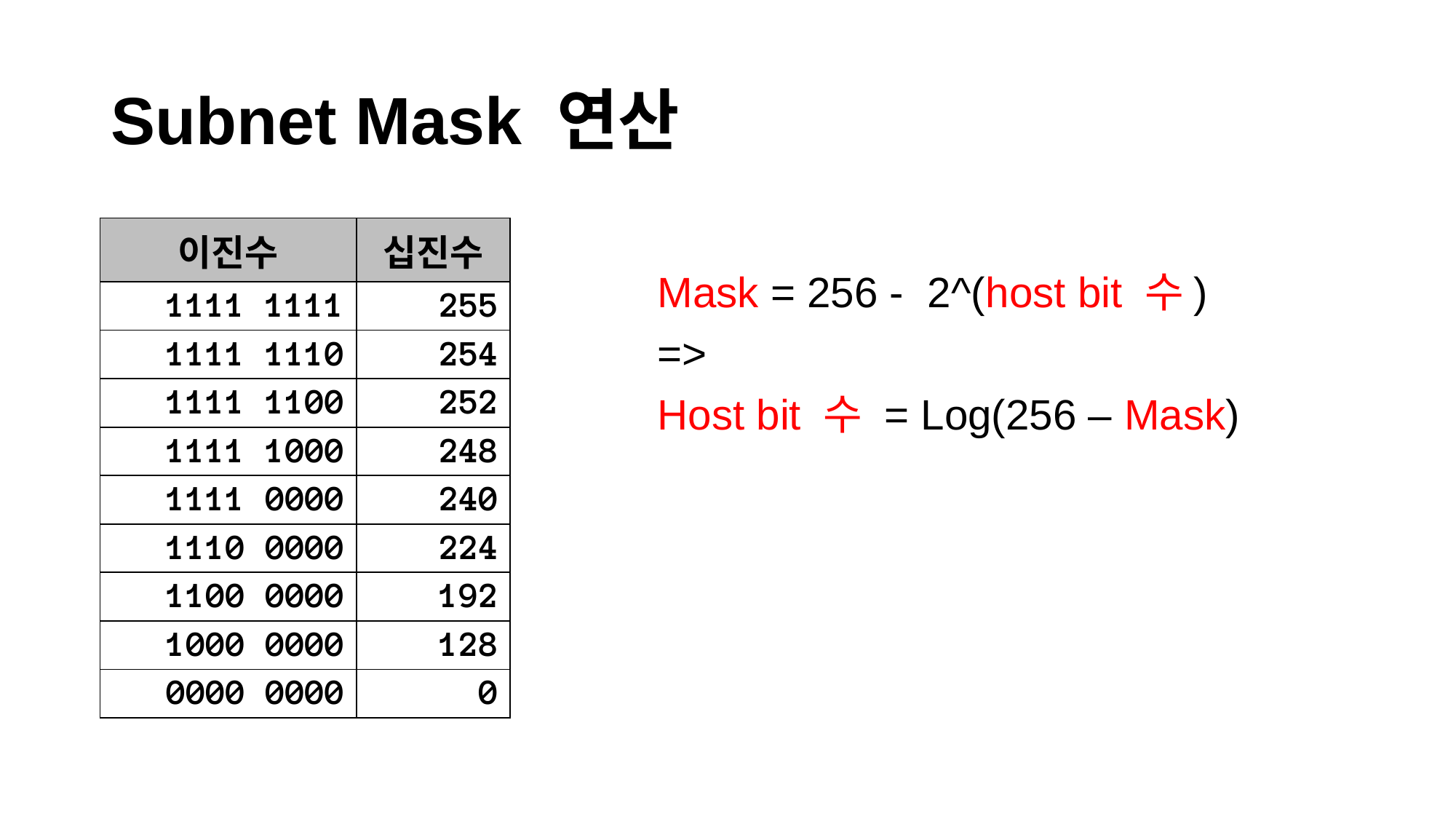

# Subnet Mask 연산
| 이진수 | 십진수 |
| --- | --- |
| 1111 1111 | 255 |
| 1111 1110 | 254 |
| 1111 1100 | 252 |
| 1111 1000 | 248 |
| 1111 0000 | 240 |
| 1110 0000 | 224 |
| 1100 0000 | 192 |
| 1000 0000 | 128 |
| 0000 0000 | 0 |
Mask = 256 -  2^(host bit 수)
=>
Host bit 수 = Log(256 – Mask)